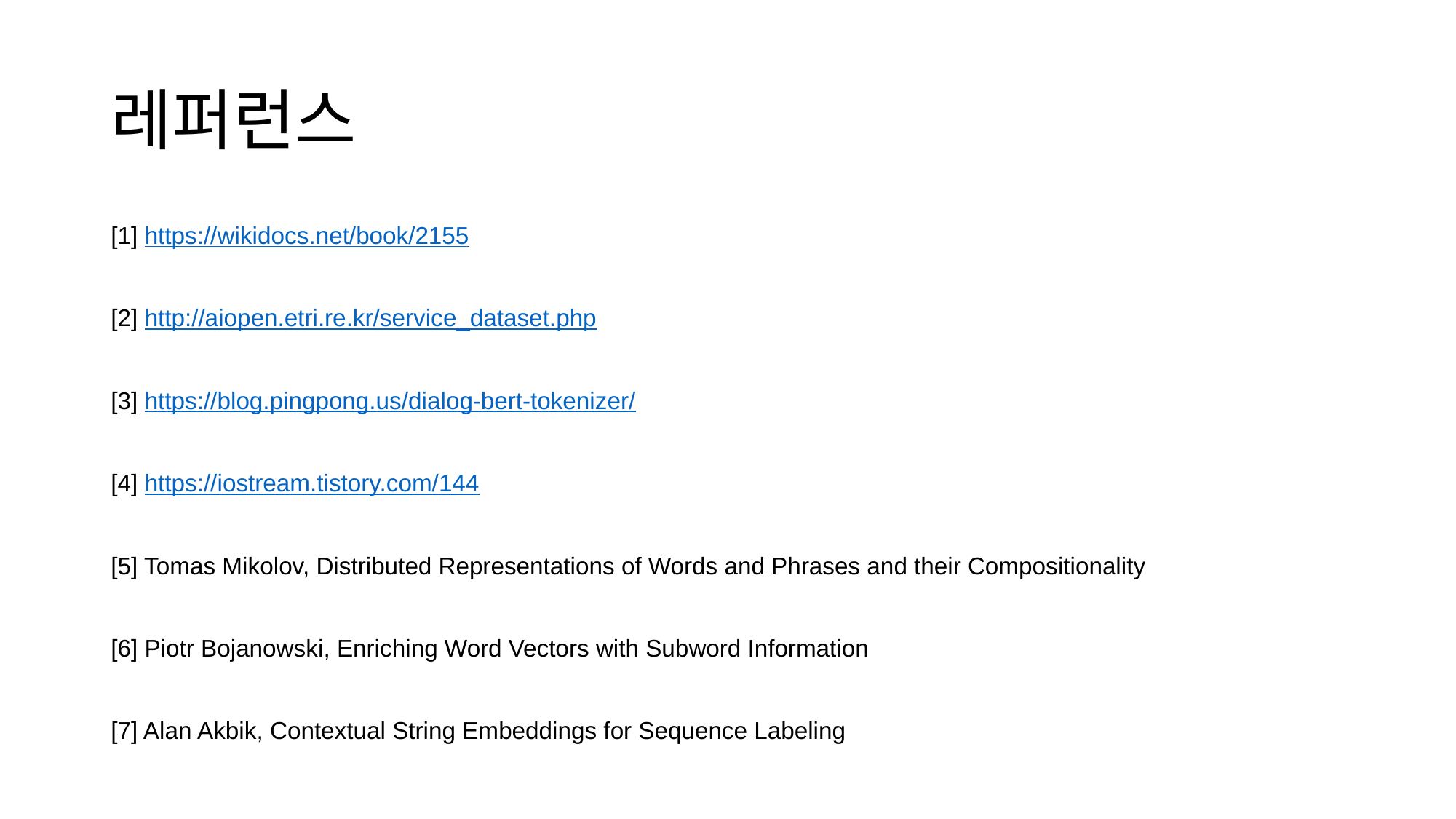

# 레퍼런스
[1] https://wikidocs.net/book/2155

[2] http://aiopen.etri.re.kr/service_dataset.php

[3] https://blog.pingpong.us/dialog-bert-tokenizer/

[4] https://iostream.tistory.com/144

[5] Tomas Mikolov, Distributed Representations of Words and Phrases and their Compositionality

[6] Piotr Bojanowski, Enriching Word Vectors with Subword Information

[7] Alan Akbik, Contextual String Embeddings for Sequence Labeling